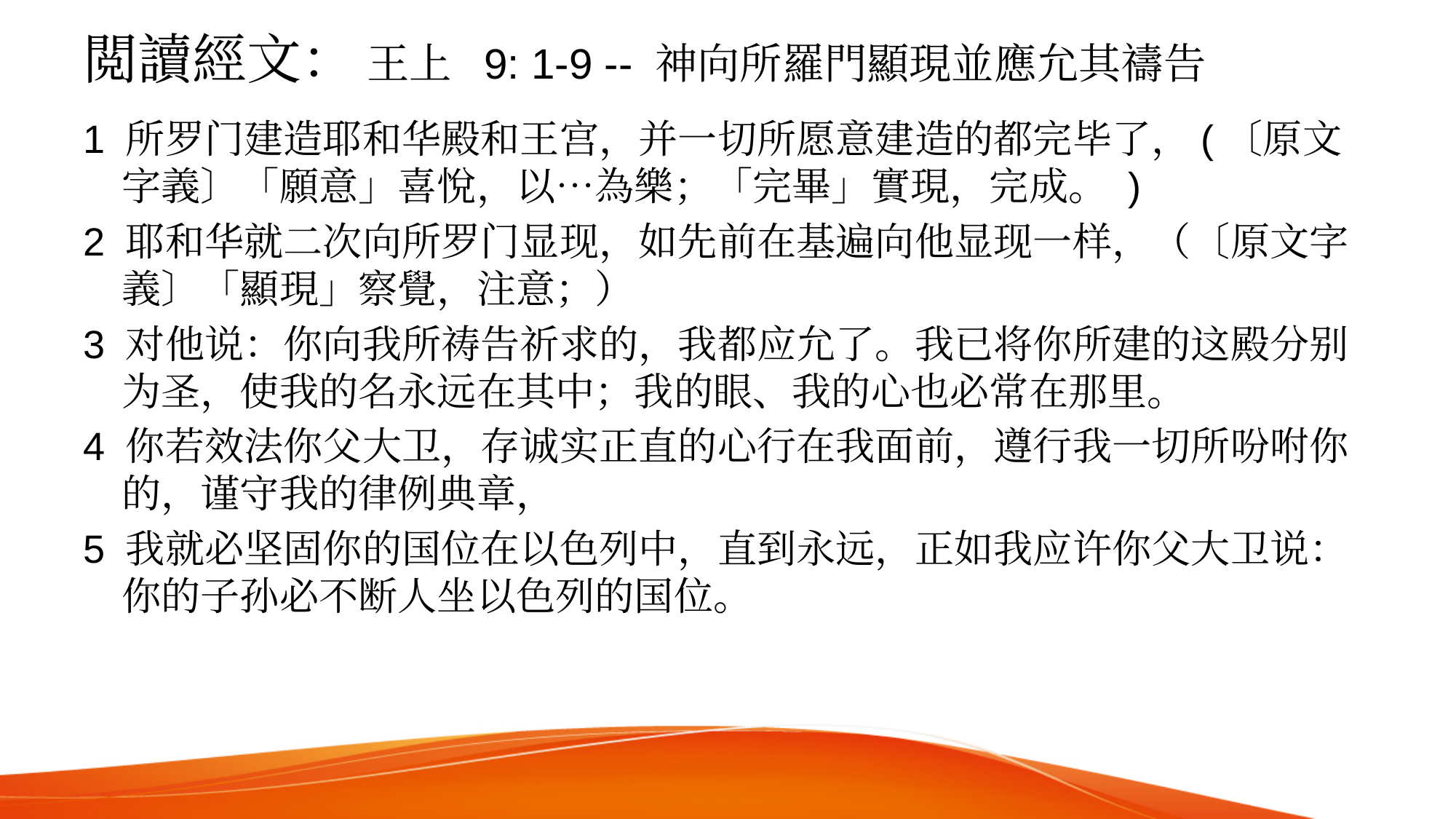

# 閲讀經文： 王上  9: 1-9 -- 神向所羅門顯現並應允其禱告
1 所罗门建造耶和华殿和王宫，并一切所愿意建造的都完毕了，(〔原文字義〕「願意」喜悅，以…為樂；「完畢」實現，完成。 )
2 耶和华就二次向所罗门显现，如先前在基遍向他显现一样，（〔原文字義〕「顯現」察覺，注意；）
3 对他说：你向我所祷告祈求的，我都应允了。我已将你所建的这殿分别为圣，使我的名永远在其中；我的眼、我的心也必常在那里。
4 你若效法你父大卫，存诚实正直的心行在我面前，遵行我一切所吩咐你的，谨守我的律例典章，
5 我就必坚固你的国位在以色列中，直到永远，正如我应许你父大卫说：你的子孙必不断人坐以色列的国位。